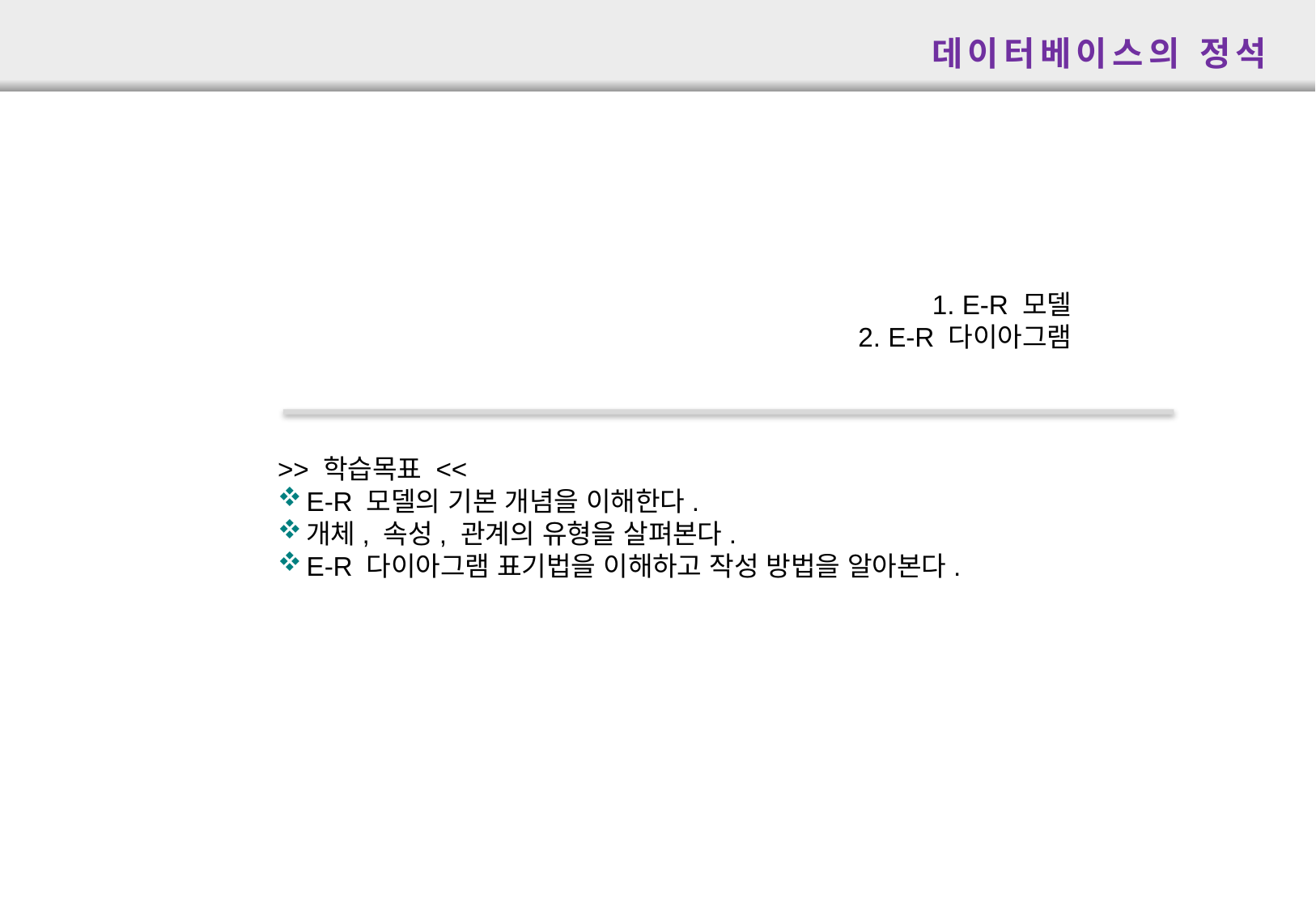

데이터베이스의 정석
1. E-R 모델
2. E-R 다이아그램

>> 학습목표 <<
E-R 모델의 기본 개념을 이해한다.
개체, 속성, 관계의 유형을 살펴본다.
E-R 다이아그램 표기법을 이해하고 작성 방법을 알아본다.